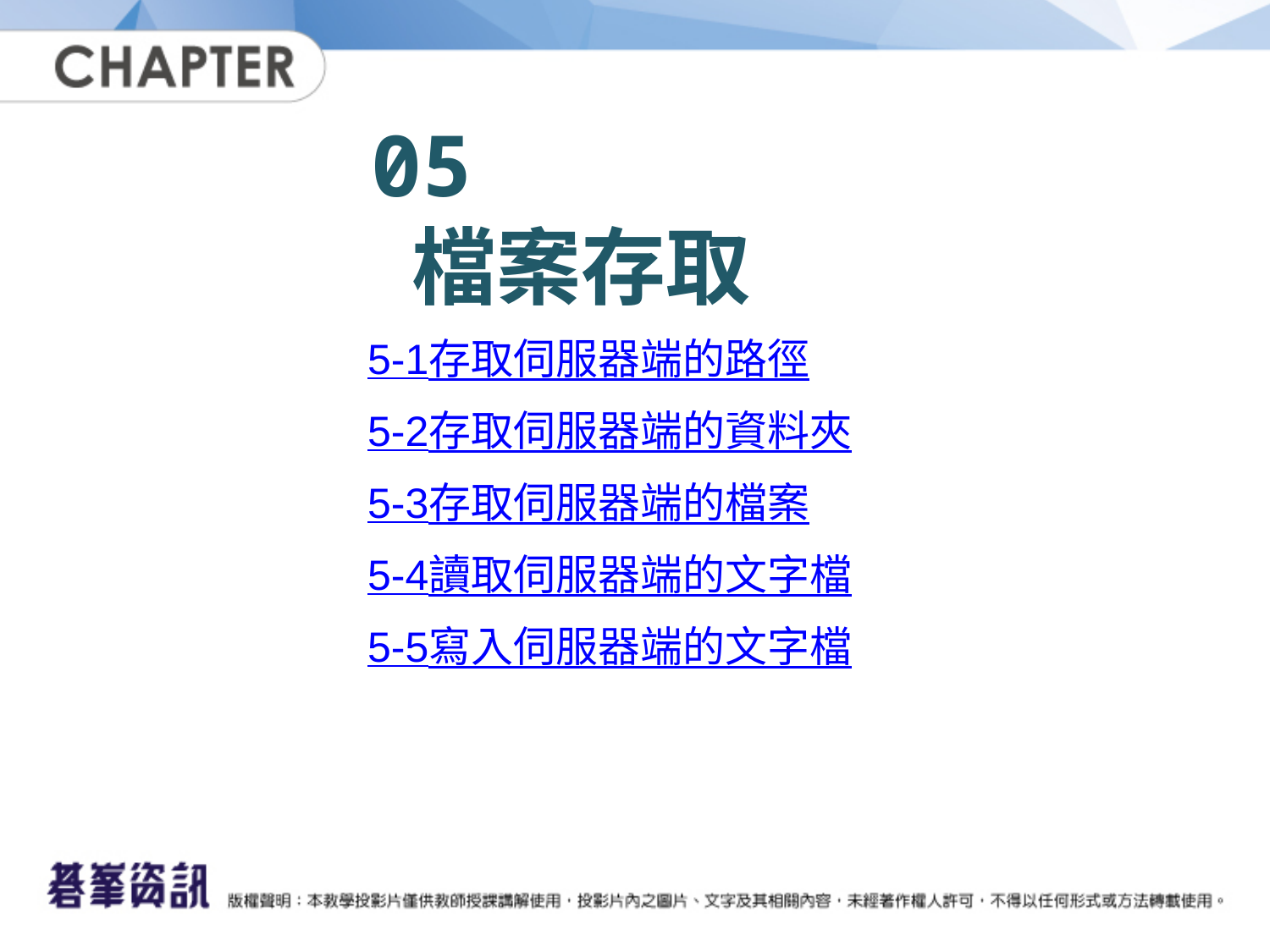

# 05 檔案存取
5-1	存取伺服器端的路徑
5-2	存取伺服器端的資料夾
5-3	存取伺服器端的檔案
5-4	讀取伺服器端的文字檔
5-5	寫入伺服器端的文字檔